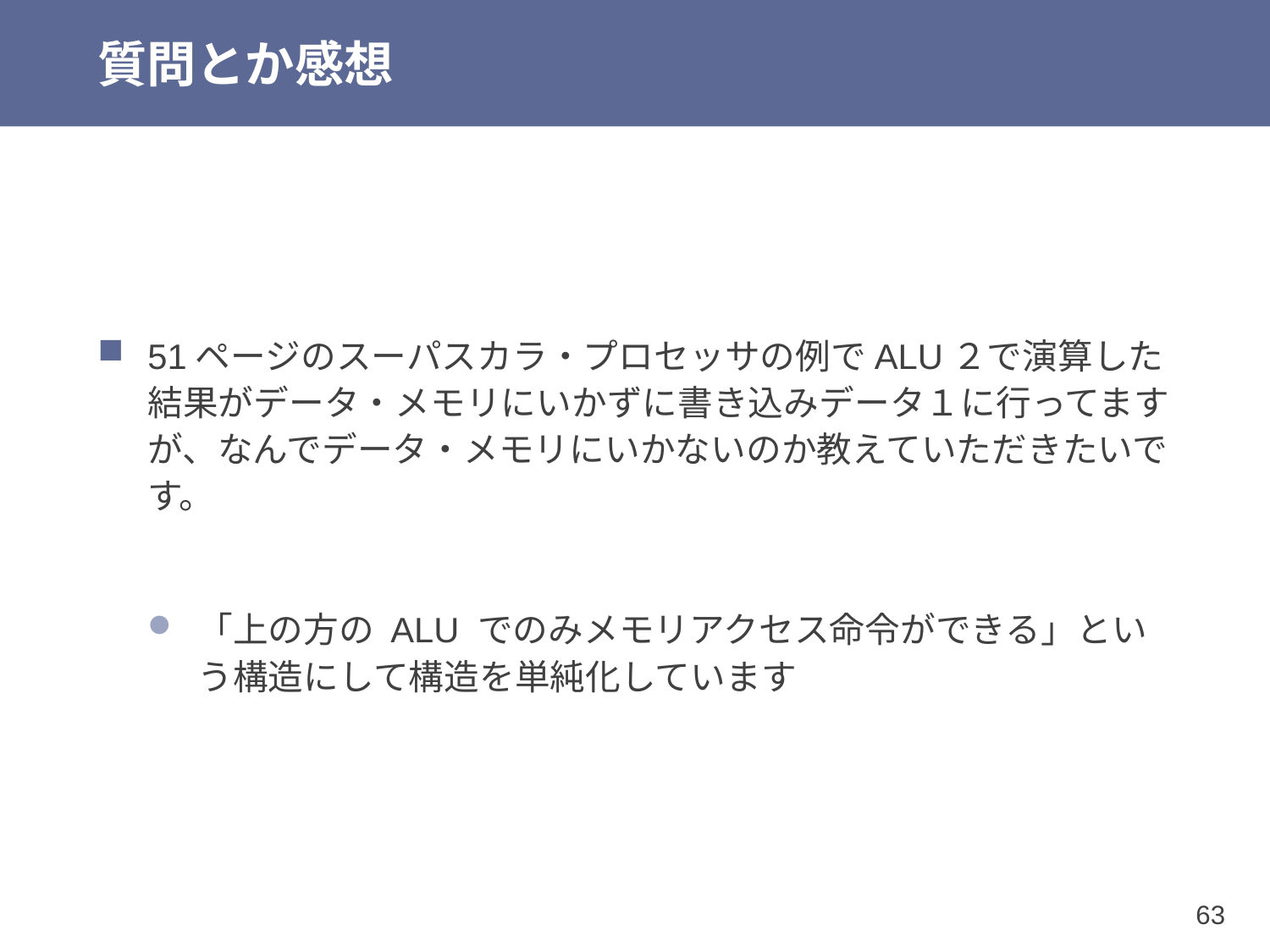

# 質問とか感想
51ページのスーパスカラ・プロセッサの例でALU２で演算した結果がデータ・メモリにいかずに書き込みデータ１に行ってますが、なんでデータ・メモリにいかないのか教えていただきたいです。

「上の方の ALU でのみメモリアクセス命令ができる」という構造にして構造を単純化しています